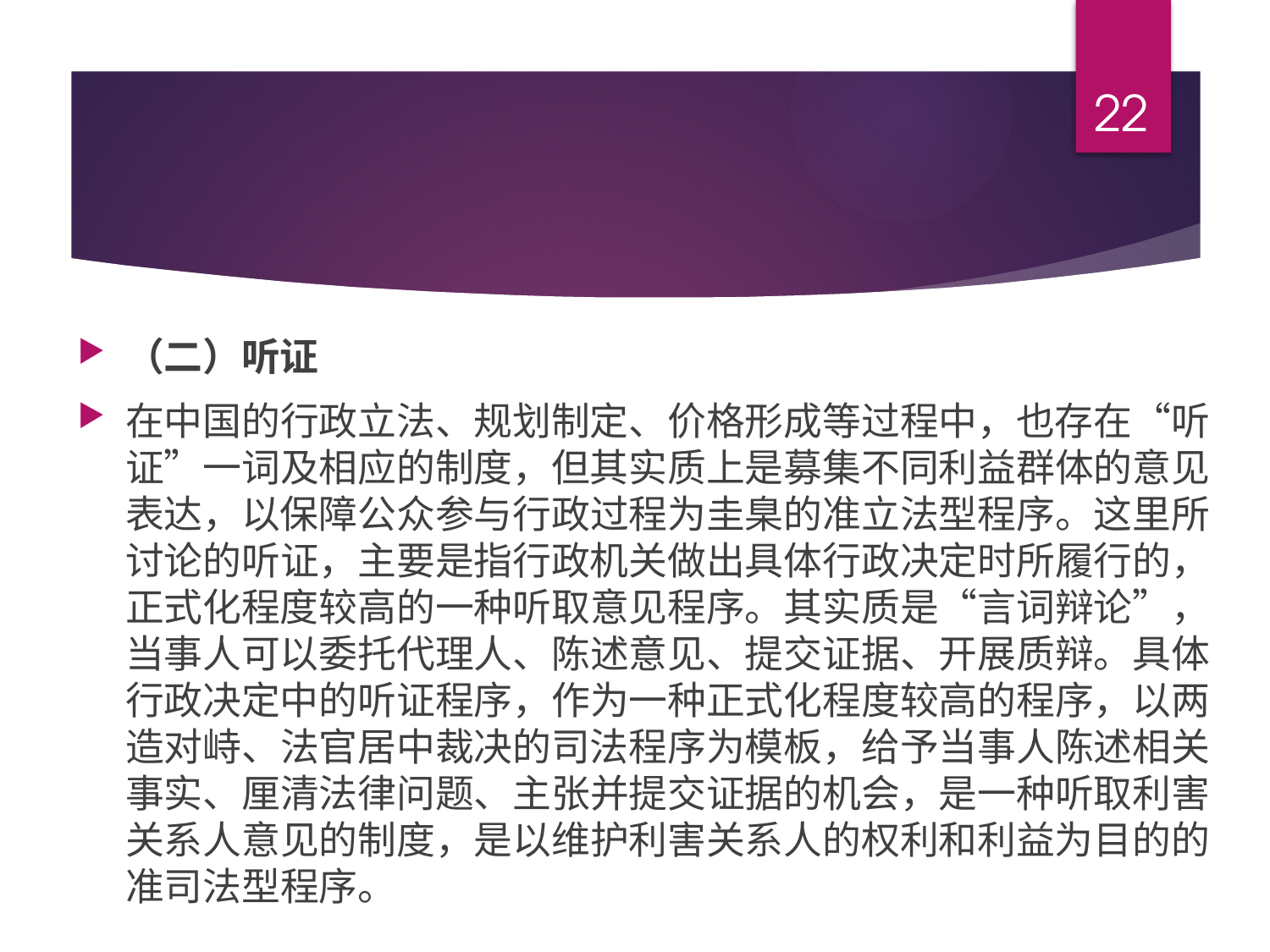

22
#
（二）听证
在中国的行政立法、规划制定、价格形成等过程中，也存在“听证”一词及相应的制度，但其实质上是募集不同利益群体的意见表达，以保障公众参与行政过程为圭臬的准立法型程序。这里所讨论的听证，主要是指行政机关做出具体行政决定时所履行的，正式化程度较高的一种听取意见程序。其实质是“言词辩论”，当事人可以委托代理人、陈述意见、提交证据、开展质辩。具体行政决定中的听证程序，作为一种正式化程度较高的程序，以两造对峙、法官居中裁决的司法程序为模板，给予当事人陈述相关事实、厘清法律问题、主张并提交证据的机会，是一种听取利害关系人意见的制度，是以维护利害关系人的权利和利益为目的的准司法型程序。